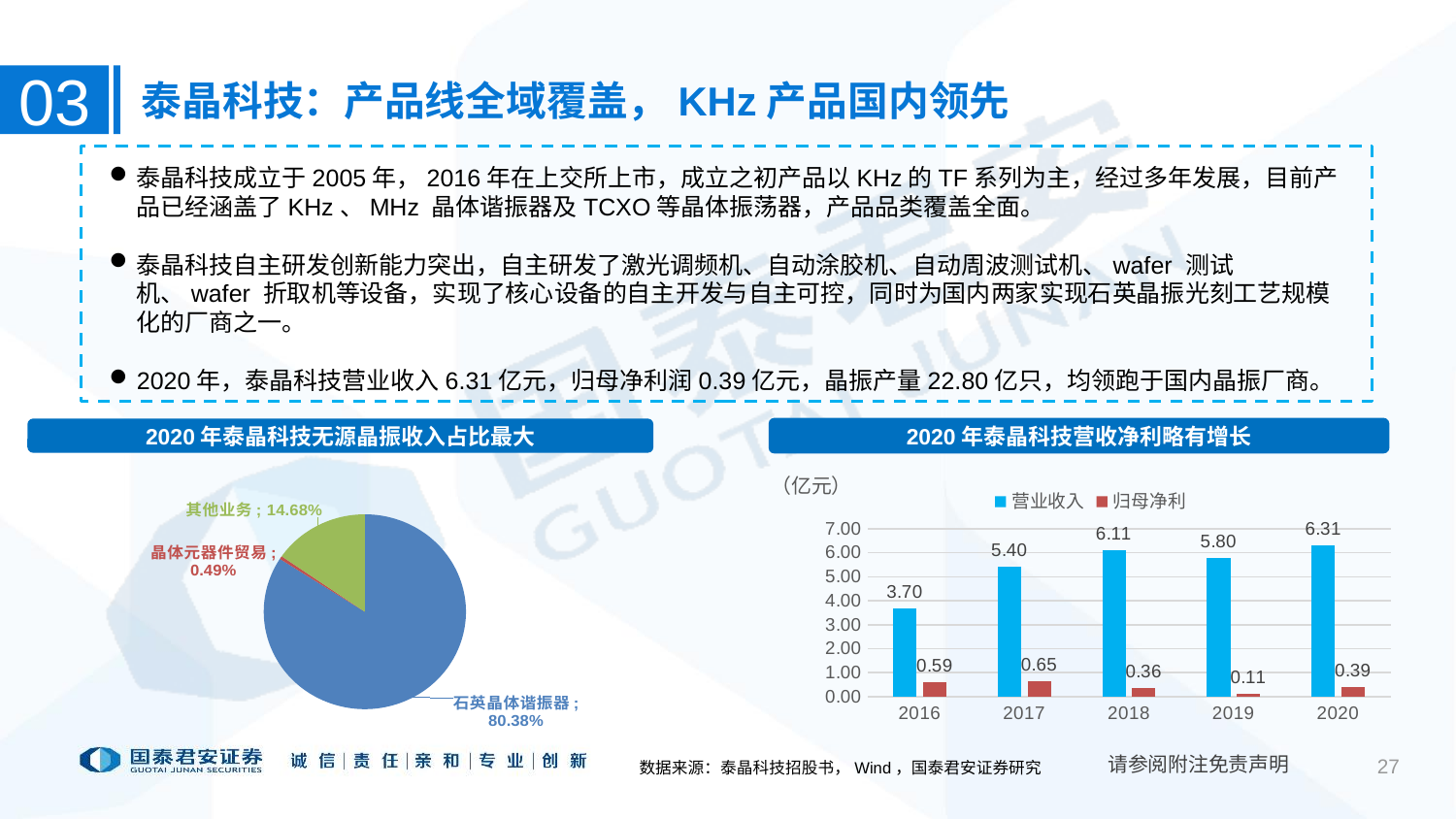

03

泰晶科技：产品线全域覆盖，KHz产品国内领先

泰晶科技成立于2005年，2016年在上交所上市，成立之初产品以KHz的TF系列为主，经过多年发展，目前产品已经涵盖了KHz、MHz 晶体谐振器及TCXO等晶体振荡器，产品品类覆盖全面。

泰晶科技自主研发创新能力突出，自主研发了激光调频机、自动涂胶机、自动周波测试机、wafer 测试机、wafer 折取机等设备，实现了核心设备的自主开发与自主可控，同时为国内两家实现石英晶振光刻工艺规模化的厂商之一。

2020年，泰晶科技营业收入6.31亿元，归母净利润0.39亿元，晶振产量22.80亿只，均领跑于国内晶振厂商。
2020年泰晶科技营收净利略有增长
2020年泰晶科技无源晶振收入占比最大

### Chart

| Category |  |
|---|---|
| 石英晶体谐振器 | 0.8038 |
| 晶体元器件贸易 | 0.00494 |
| 其他业务 | 0.1468 |
（亿元）

### Chart

| Category | 营业收入 | 归母净利 |
|---|---|---|
| 2016 | 3.7 | 0.59 |
| 2017 | 5.4 | 0.65 |
| 2018 | 6.11 | 0.36 |
| 2019 | 5.8 | 0.11 |
| 2020 | 6.31 | 0.39 |
数据来源：泰晶科技招股书，Wind，国泰君安证券研究